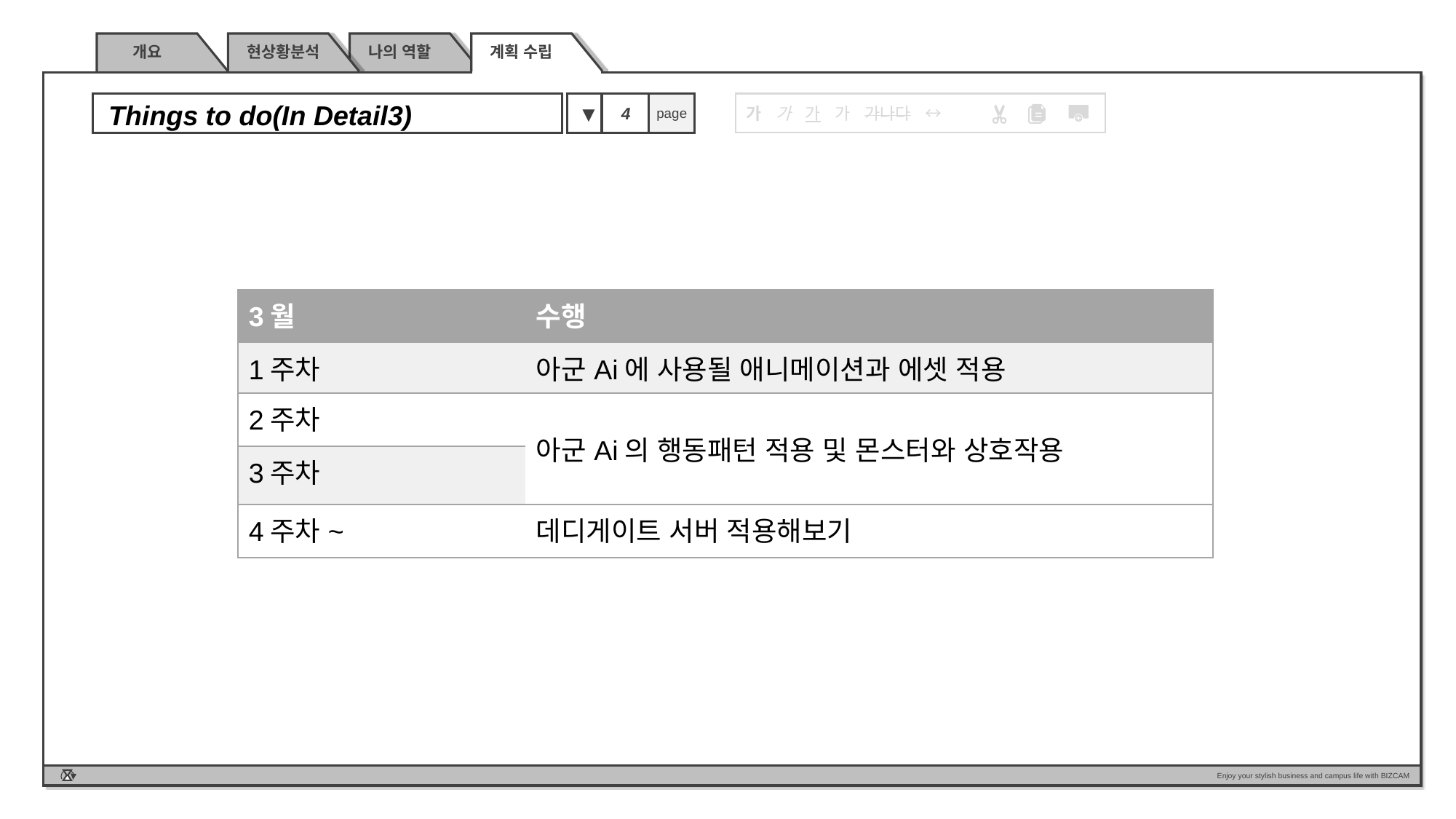

개요
 현상황분석
 나의 역할
 계획 수립

Things to do(In Detail3)
Things to do(In Detail)
▼
4
page
가   가   가   가   가나다   ↔

| 3월 | 수행 |
| --- | --- |
| 1주차 | 아군Ai에 사용될 애니메이션과 에셋 적용 |
| 2주차 | 아군Ai의 행동패턴 적용 및 몬스터와 상호작용 |
| 3주차 |  |
| 4주차~ | 데디게이트 서버 적용해보기 |
Enjoy your stylish business and campus life with BIZCAM